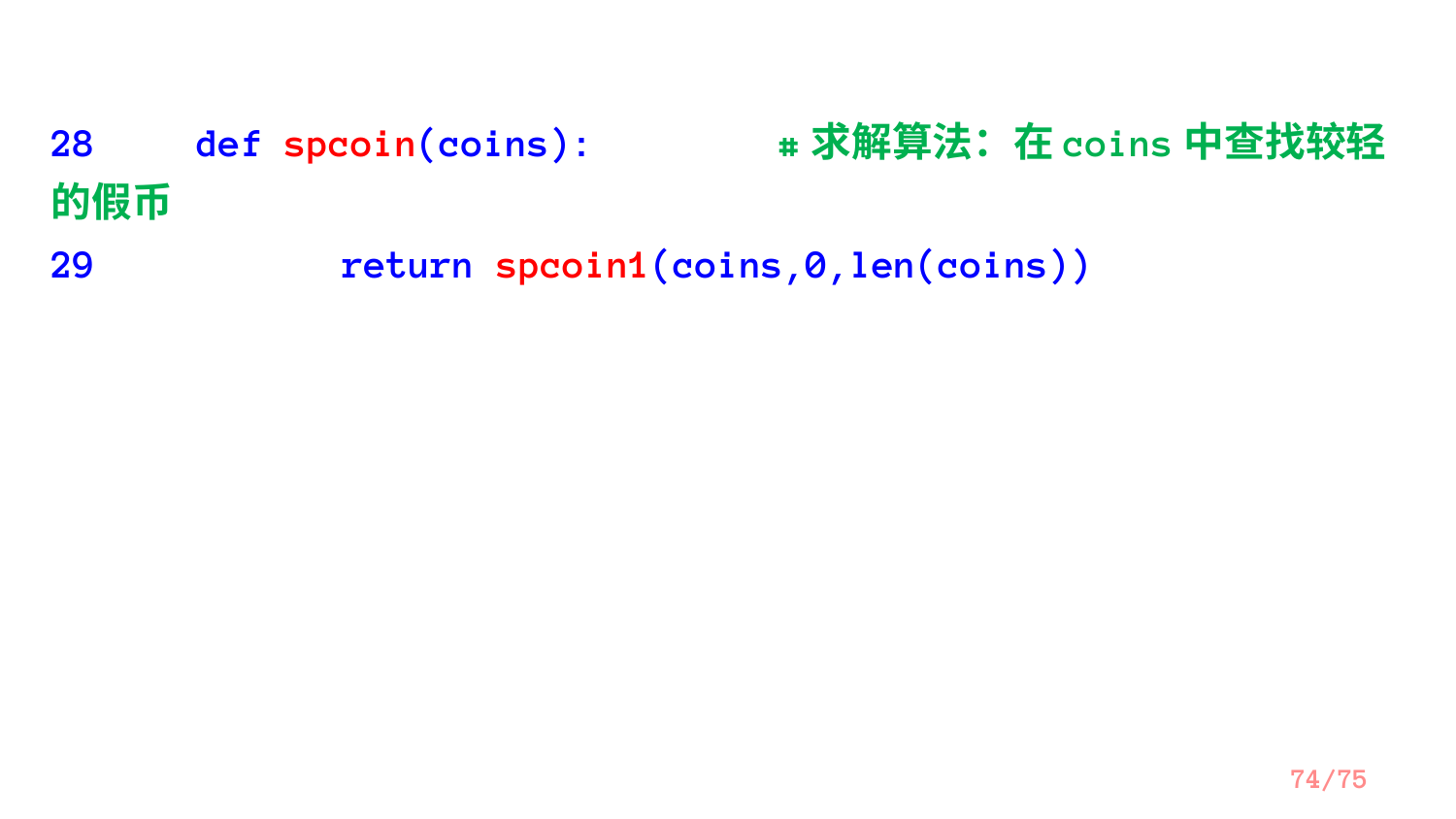

28	def spcoin(coins):		#求解算法：在coins中查找较轻的假币
29		return spcoin1(coins,0,len(coins))
74/75